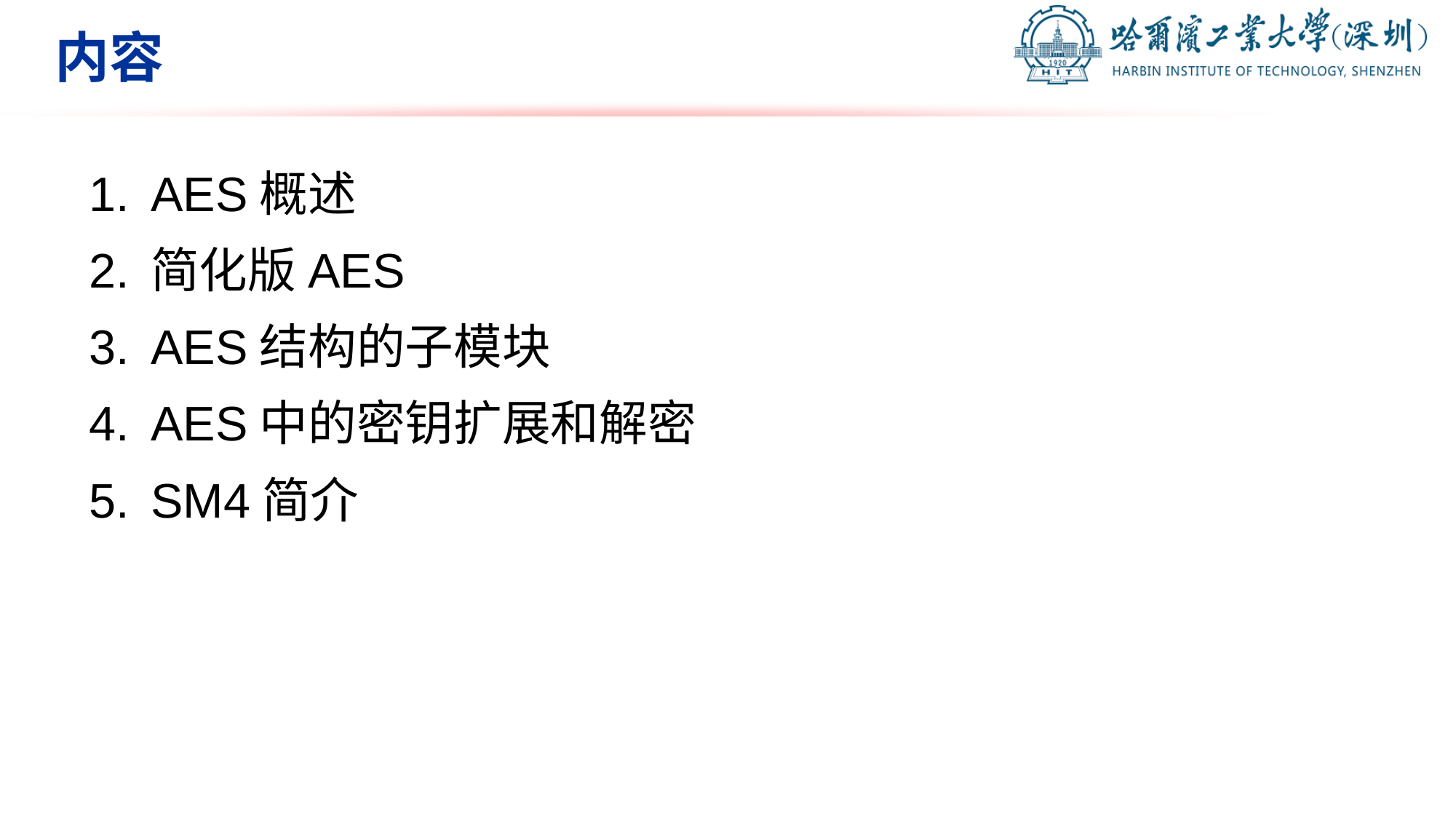

# 内容
AES概述
简化版AES
AES结构的子模块
AES中的密钥扩展和解密
SM4简介